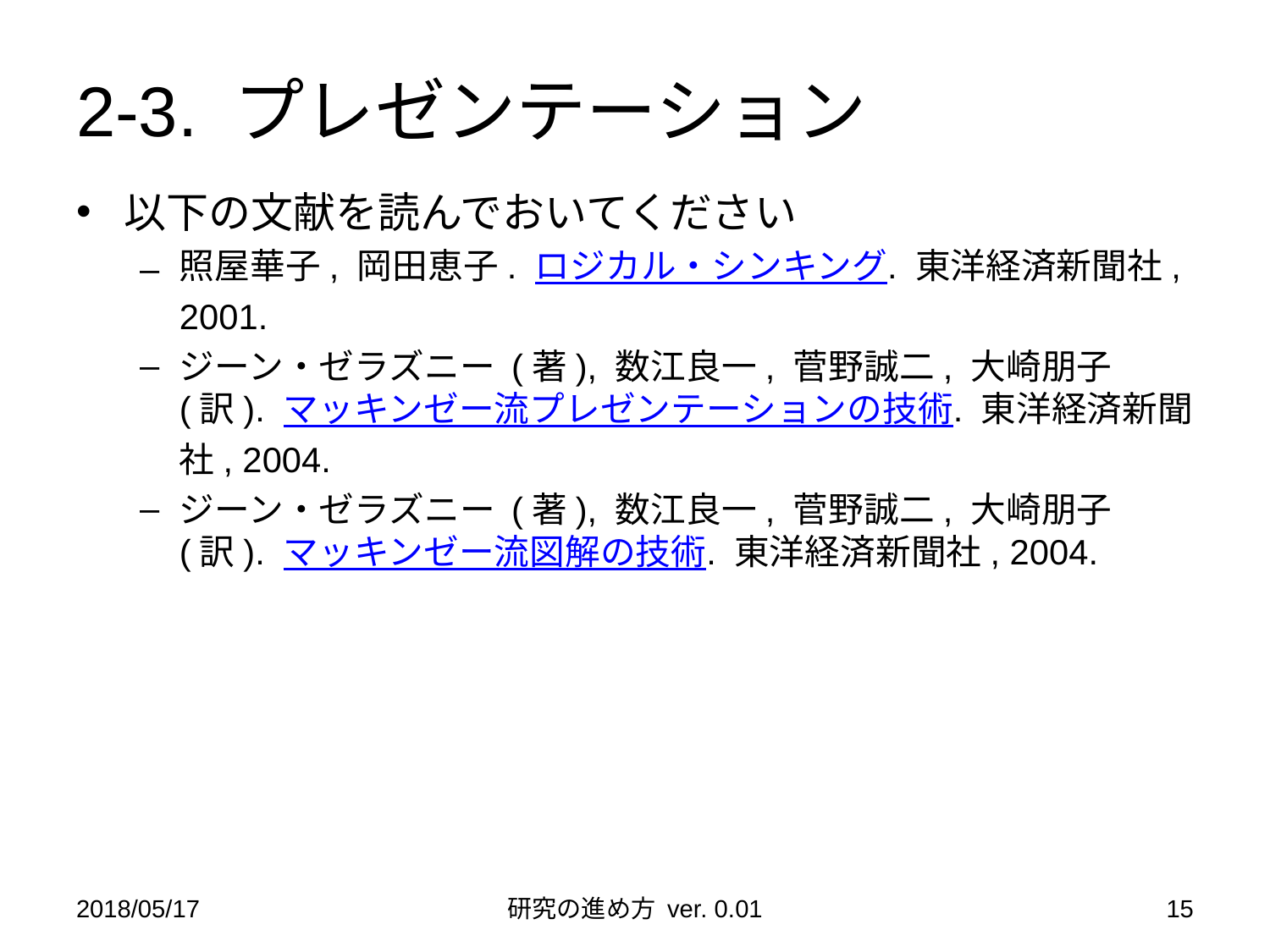

# 2-3. プレゼンテーション
以下の文献を読んでおいてください
照屋華子, 岡田恵子. ロジカル・シンキング. 東洋経済新聞社, 2001.
ジーン・ゼラズニー (著), 数江良一, 菅野誠二, 大崎朋子 (訳). マッキンゼー流プレゼンテーションの技術. 東洋経済新聞社, 2004.
ジーン・ゼラズニー (著), 数江良一, 菅野誠二, 大崎朋子 (訳). マッキンゼー流図解の技術. 東洋経済新聞社, 2004.
2018/05/17
研究の進め方 ver. 0.01
15